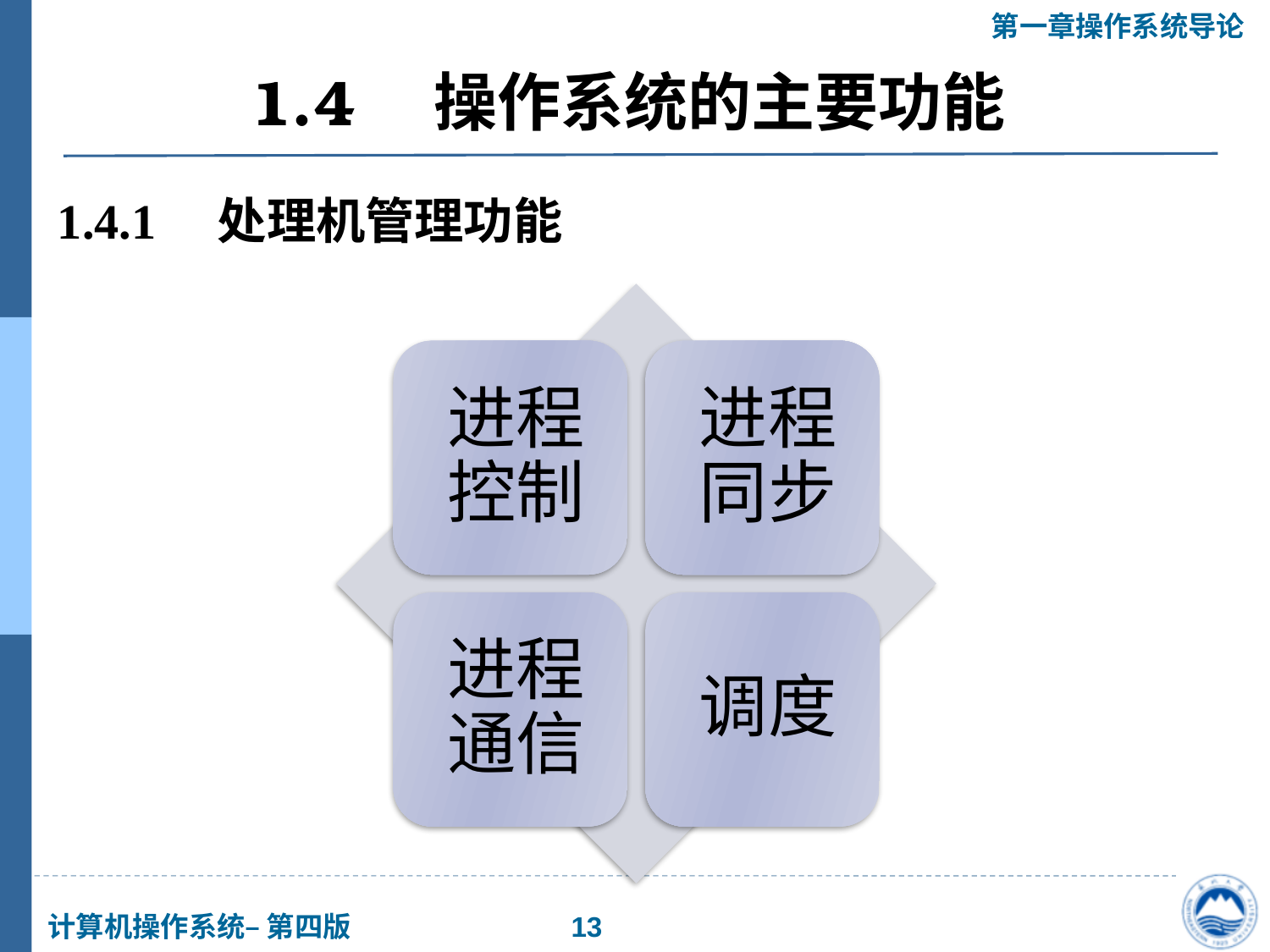

# 1.4　操作系统的主要功能
1.4.1　处理机管理功能

进程控制
进程同步
进程通信
调度